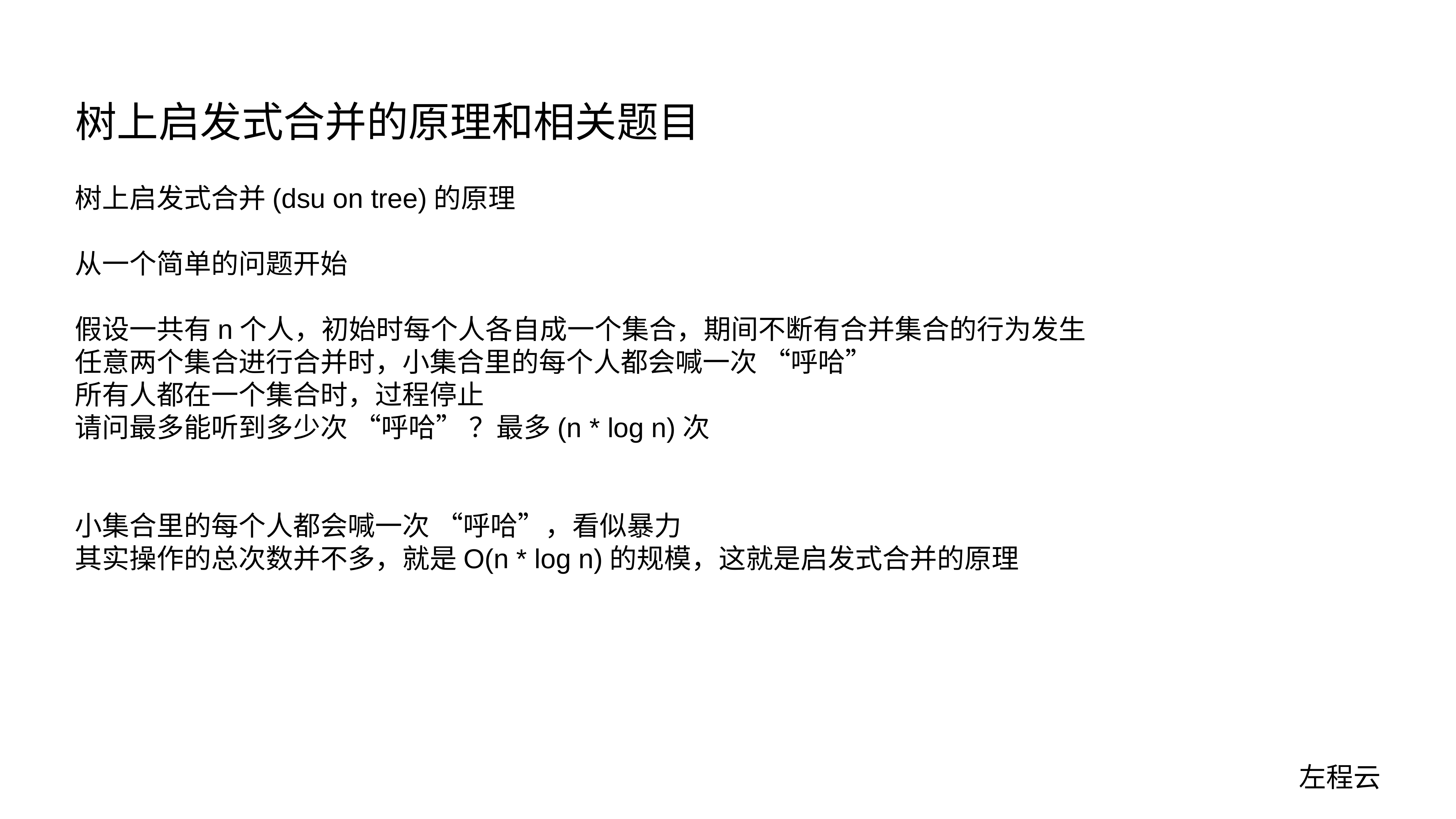

# 树上启发式合并的原理和相关题目
树上启发式合并(dsu on tree)的原理

从一个简单的问题开始

假设一共有n个人，初始时每个人各自成一个集合，期间不断有合并集合的行为发生
任意两个集合进行合并时，小集合里的每个人都会喊一次 “呼哈”
所有人都在一个集合时，过程停止
请问最多能听到多少次 “呼哈” ？最多(n * log n)次

小集合里的每个人都会喊一次 “呼哈”，看似暴力
其实操作的总次数并不多，就是O(n * log n)的规模，这就是启发式合并的原理
左程云